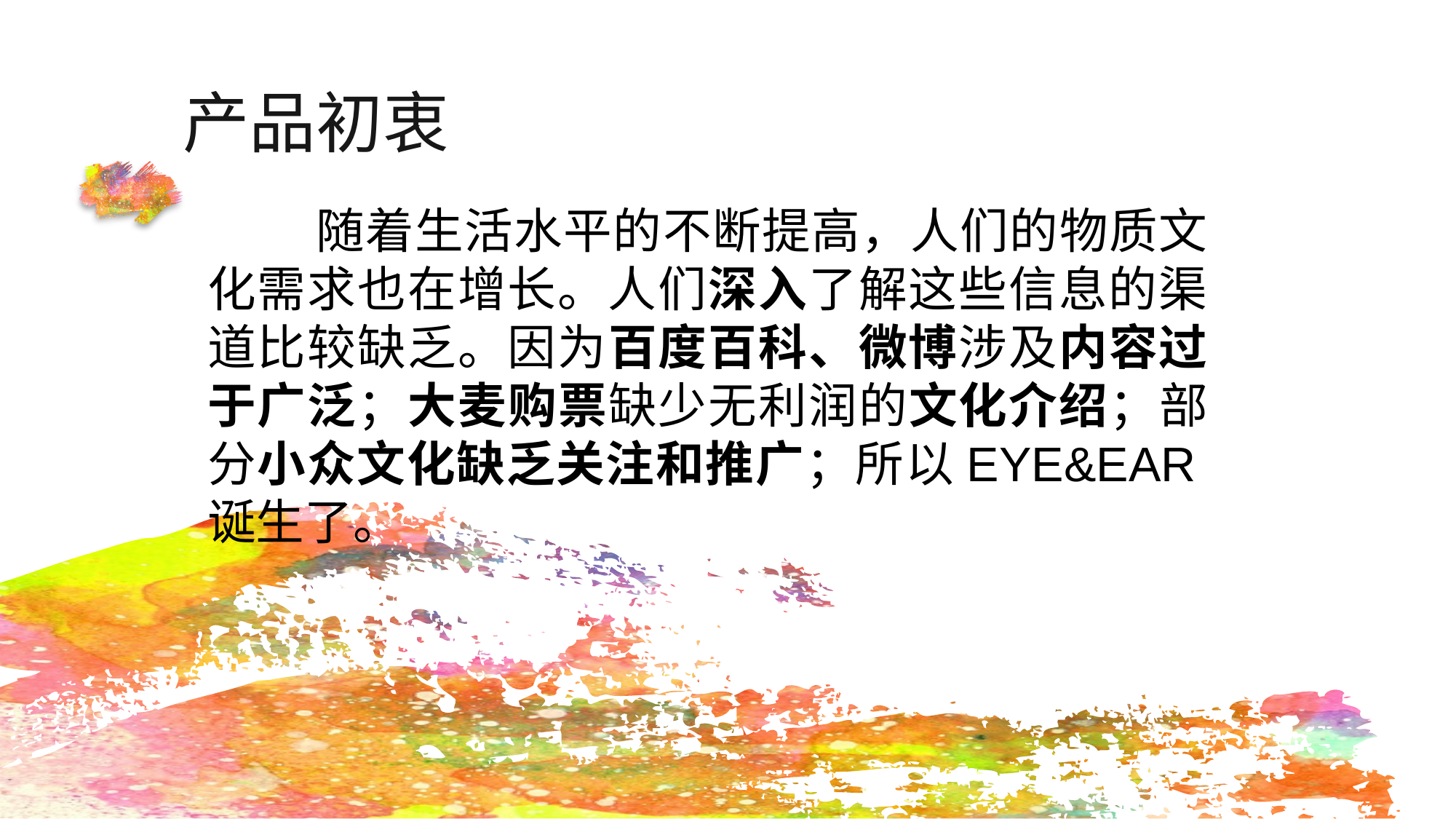

产品初衷

        随着生活水平的不断提高，人们的物质文化需求也在增长。人们深入了解这些信息的渠道比较缺乏。因为百度百科、微博涉及内容过于广泛；大麦购票缺少无利润的文化介绍；部分小众文化缺乏关注和推广；所以EYE&EAR诞生了。